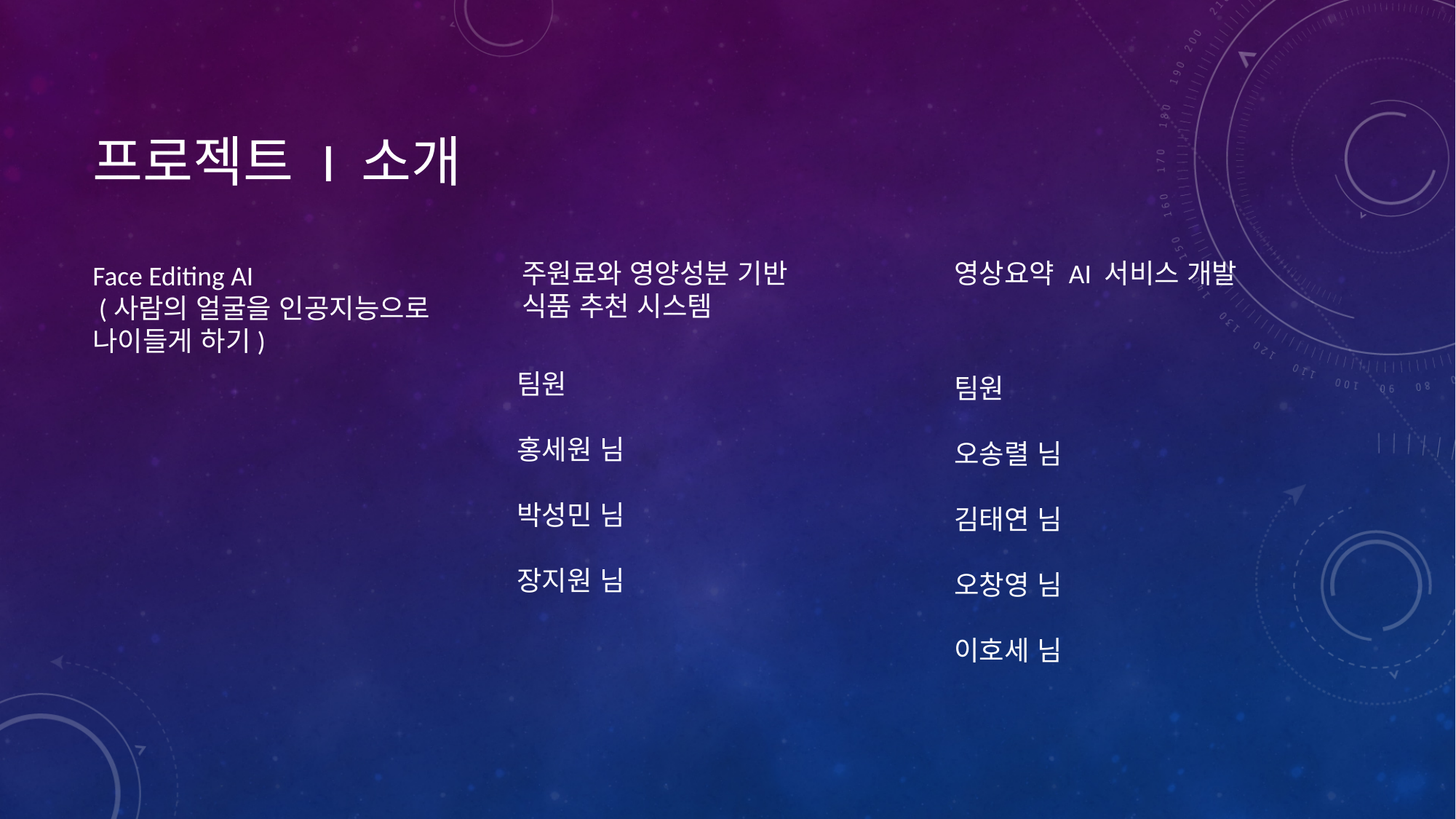

# 프로젝트 I 소개
영상요약 AI 서비스 개발​

주원료와 영양성분 기반 식품 추천 시스템 ​

Face Editing AI
 (사람의 얼굴을 인공지능으로 
나이들게 하기)​

팀원

홍세원 님

박성민 님

장지원 님

팀원

오송렬 님

김태연 님

오창영 님

이호세 님